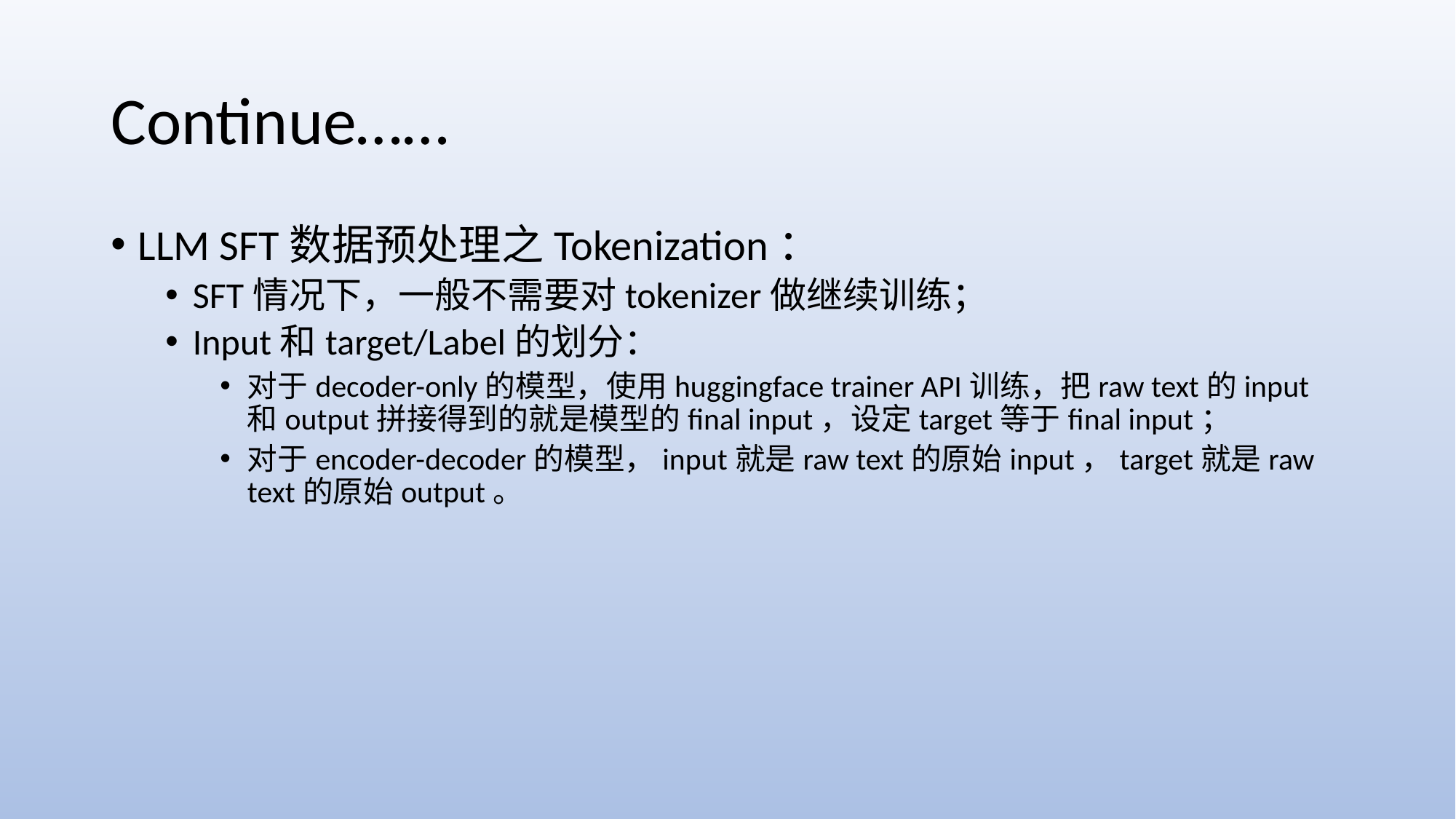

# Continue……
LLM SFT数据预处理之Tokenization：
SFT情况下，一般不需要对tokenizer做继续训练；
Input和target/Label的划分：
对于decoder-only的模型，使用huggingface trainer API训练，把raw text的input和output拼接得到的就是模型的final input，设定target等于final input；
对于encoder-decoder的模型，input就是raw text的原始input，target就是raw text的原始output。